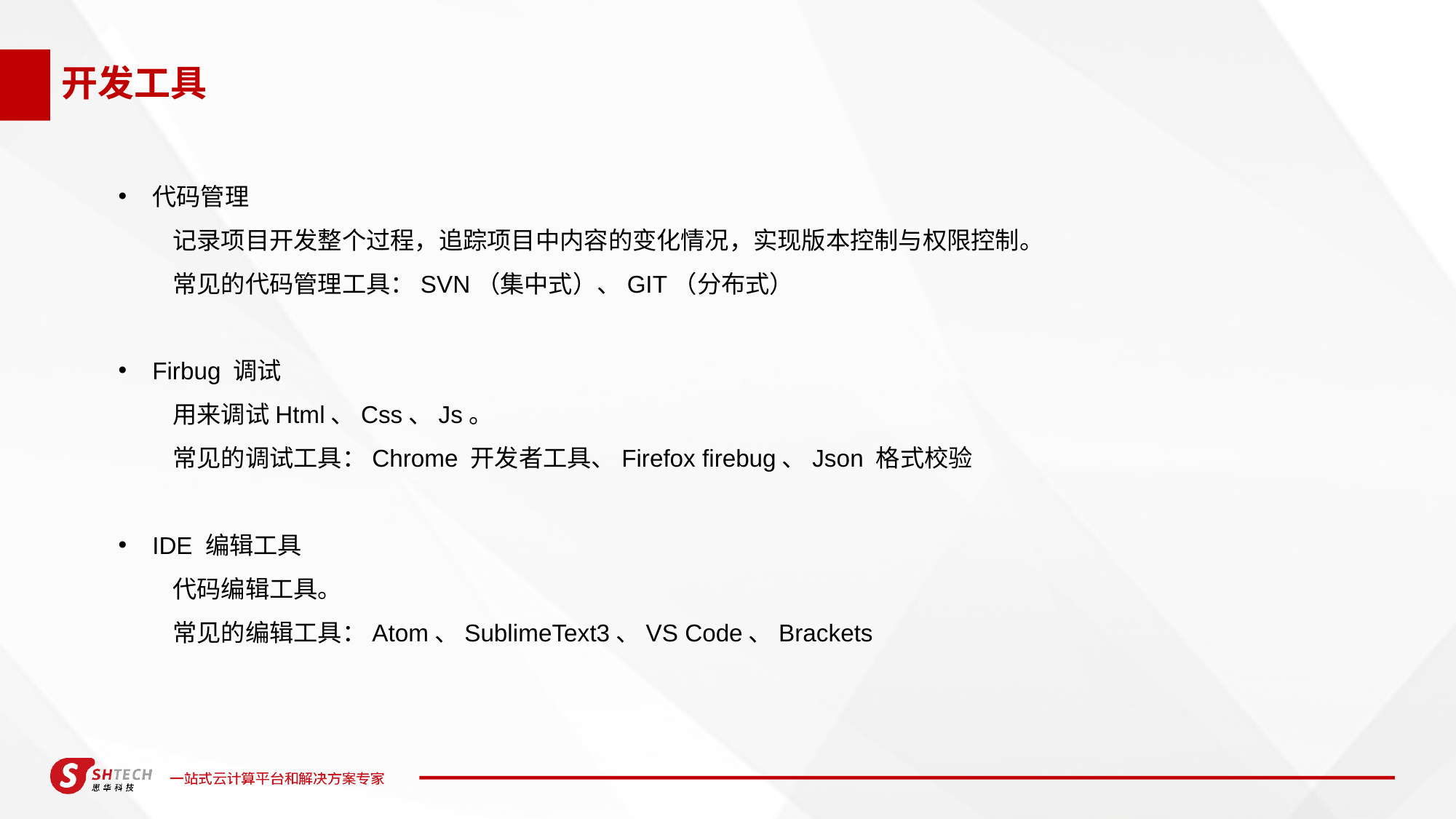

# 开发工具
代码管理
记录项目开发整个过程，追踪项目中内容的变化情况，实现版本控制与权限控制。
常见的代码管理工具：SVN（集中式）、GIT（分布式）

Firbug 调试
用来调试Html、Css、Js。
常见的调试工具：Chrome 开发者工具、Firefox firebug、Json 格式校验

IDE 编辑工具
代码编辑工具。
常见的编辑工具：Atom、SublimeText3、VS Code、Brackets